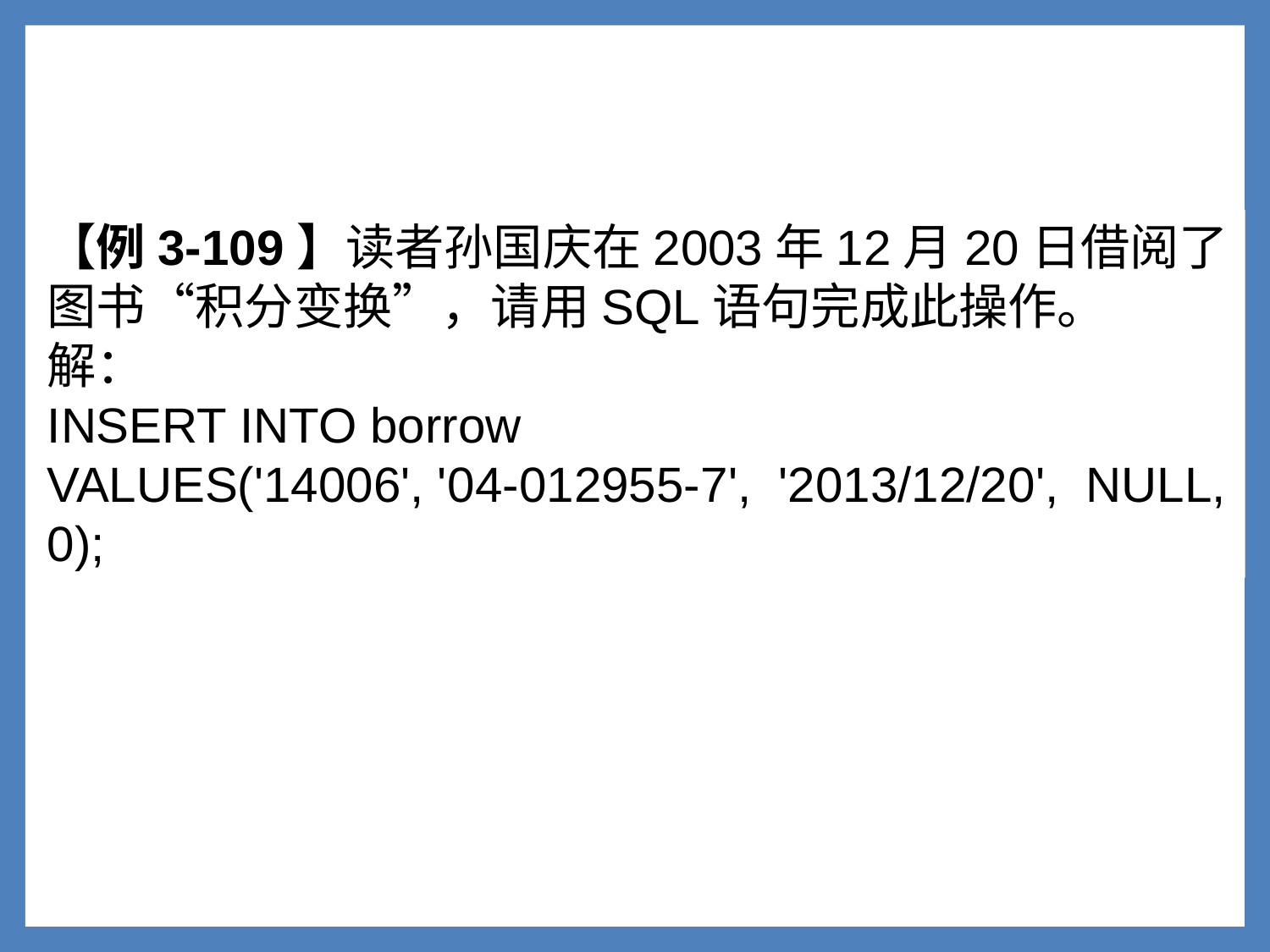

【例3-109】读者孙国庆在2003年12月20日借阅了图书“积分变换”，请用SQL语句完成此操作。
解：
INSERT INTO borrow
VALUES('14006', '04-012955-7',  '2013/12/20',  NULL, 0);
1